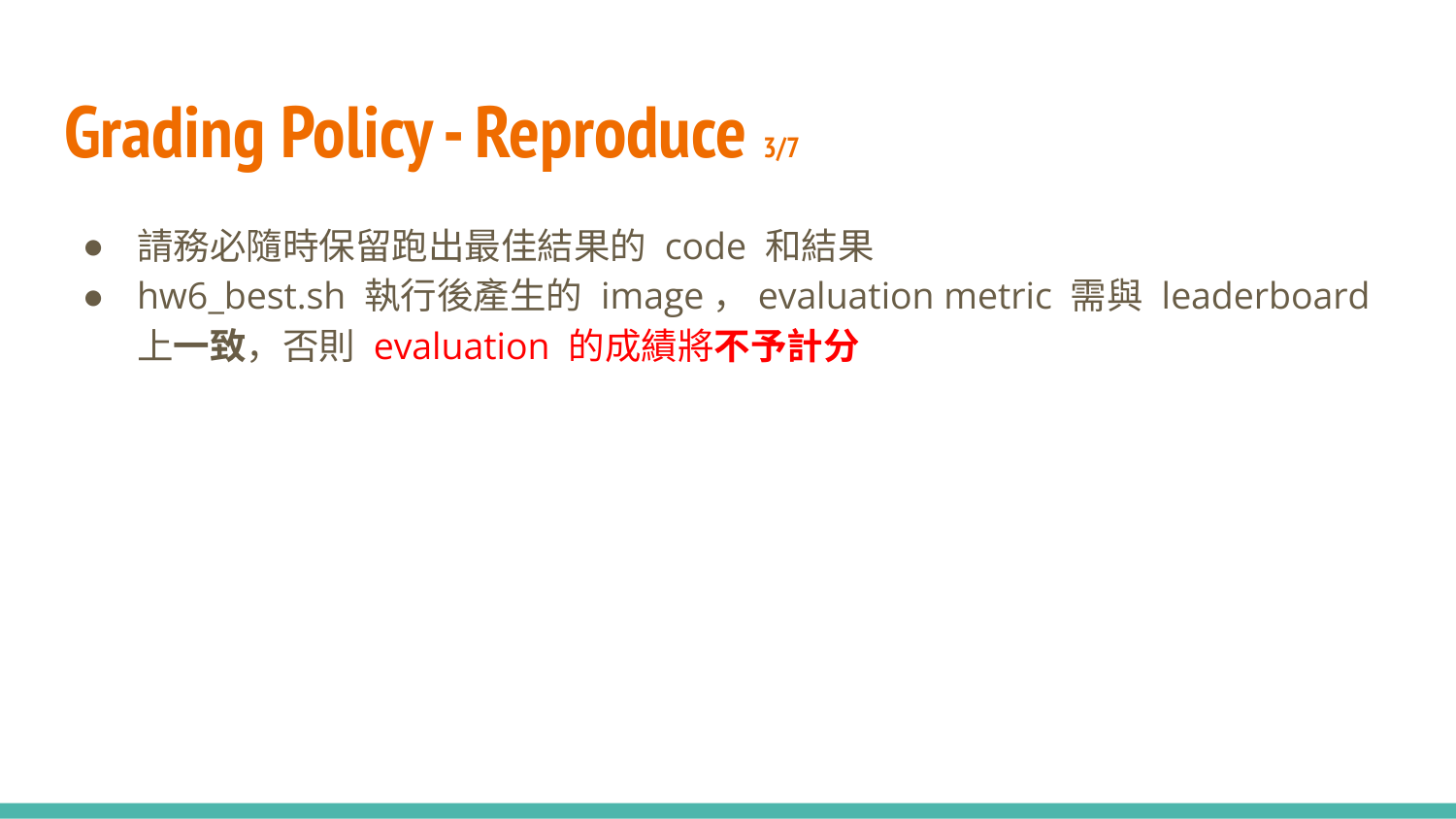

# Grading Policy - Reproduce 3/7
請務必隨時保留跑出最佳結果的 code 和結果
hw6_best.sh 執行後產生的 image，evaluation metric 需與 leaderboard 上一致，否則 evaluation 的成績將不予計分